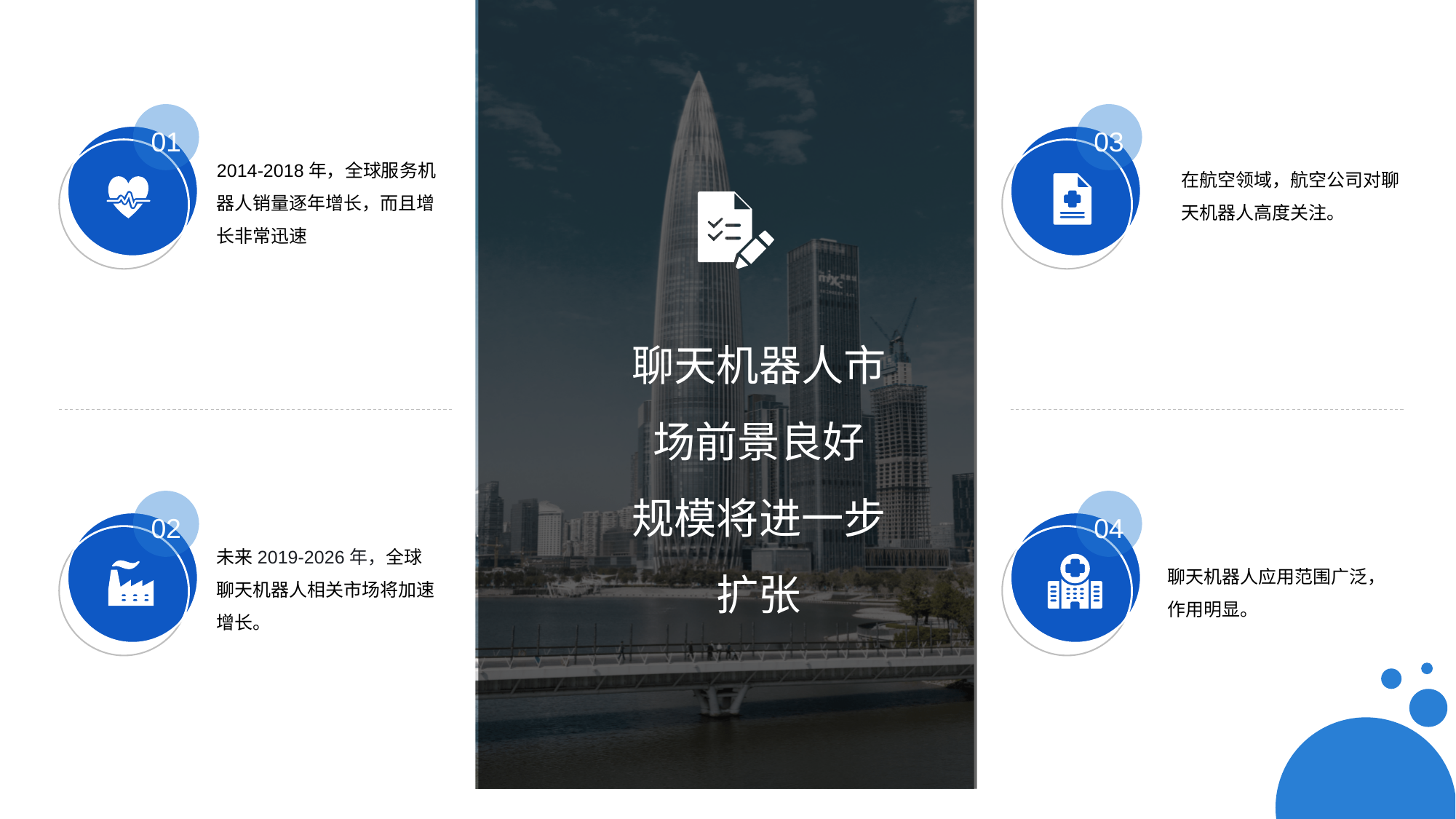

01

03

2014-2018年，全球服务机器人销量逐年增长，而且增长非常迅速
在航空领域，航空公司对聊天机器人高度关注。

聊天机器人市场前景良好
规模将进一步扩张

04
02

未来2019-2026年，全球聊天机器人相关市场将加速增长。

聊天机器人应用范围广泛，作用明显。